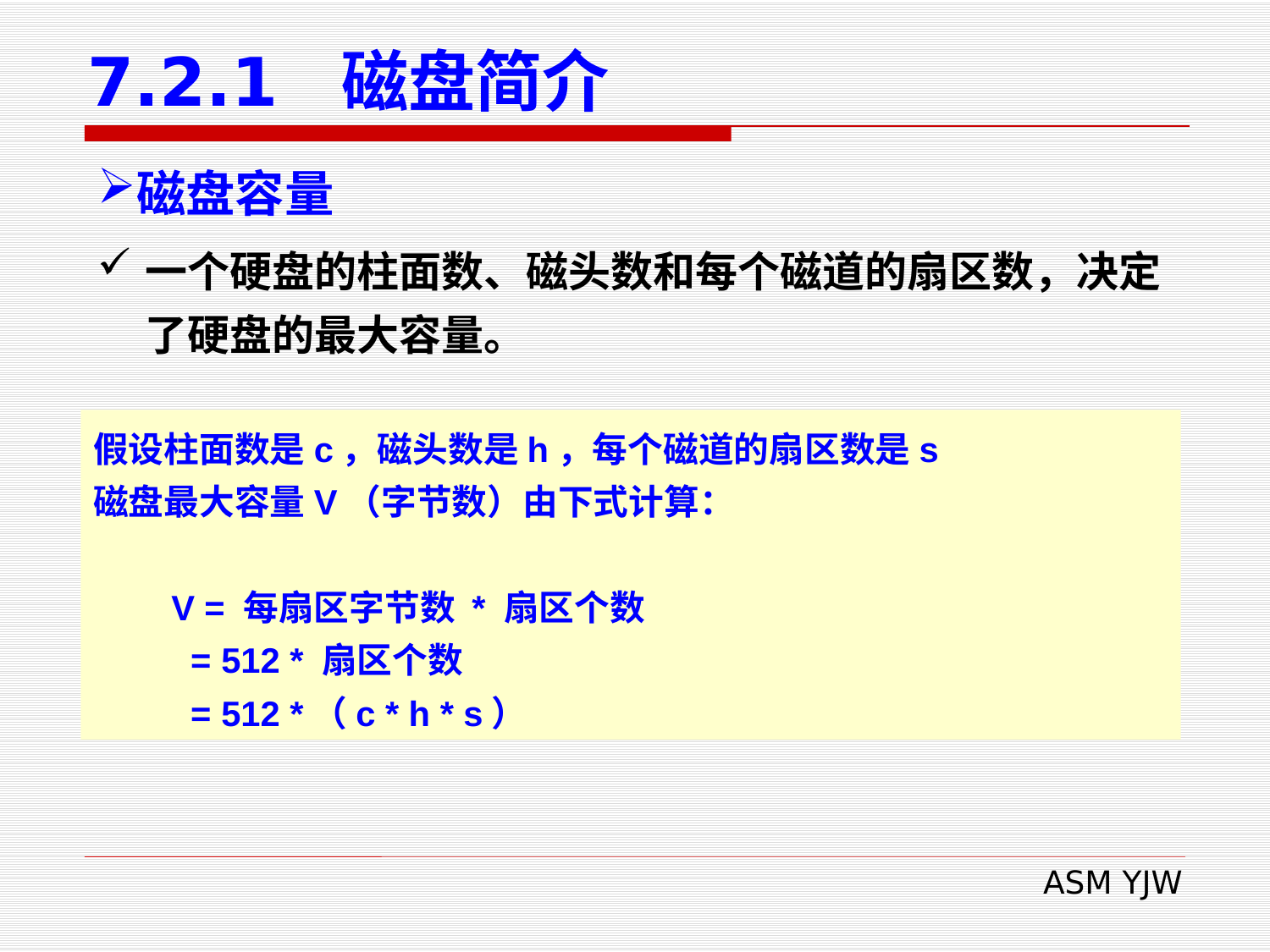

# 7.2.1  磁盘简介
磁盘容量
一个硬盘的柱面数、磁头数和每个磁道的扇区数，决定了硬盘的最大容量。
假设柱面数是c，磁头数是h，每个磁道的扇区数是s
磁盘最大容量V（字节数）由下式计算：

        V = 每扇区字节数 * 扇区个数
          = 512 * 扇区个数
          = 512 *（c * h * s）